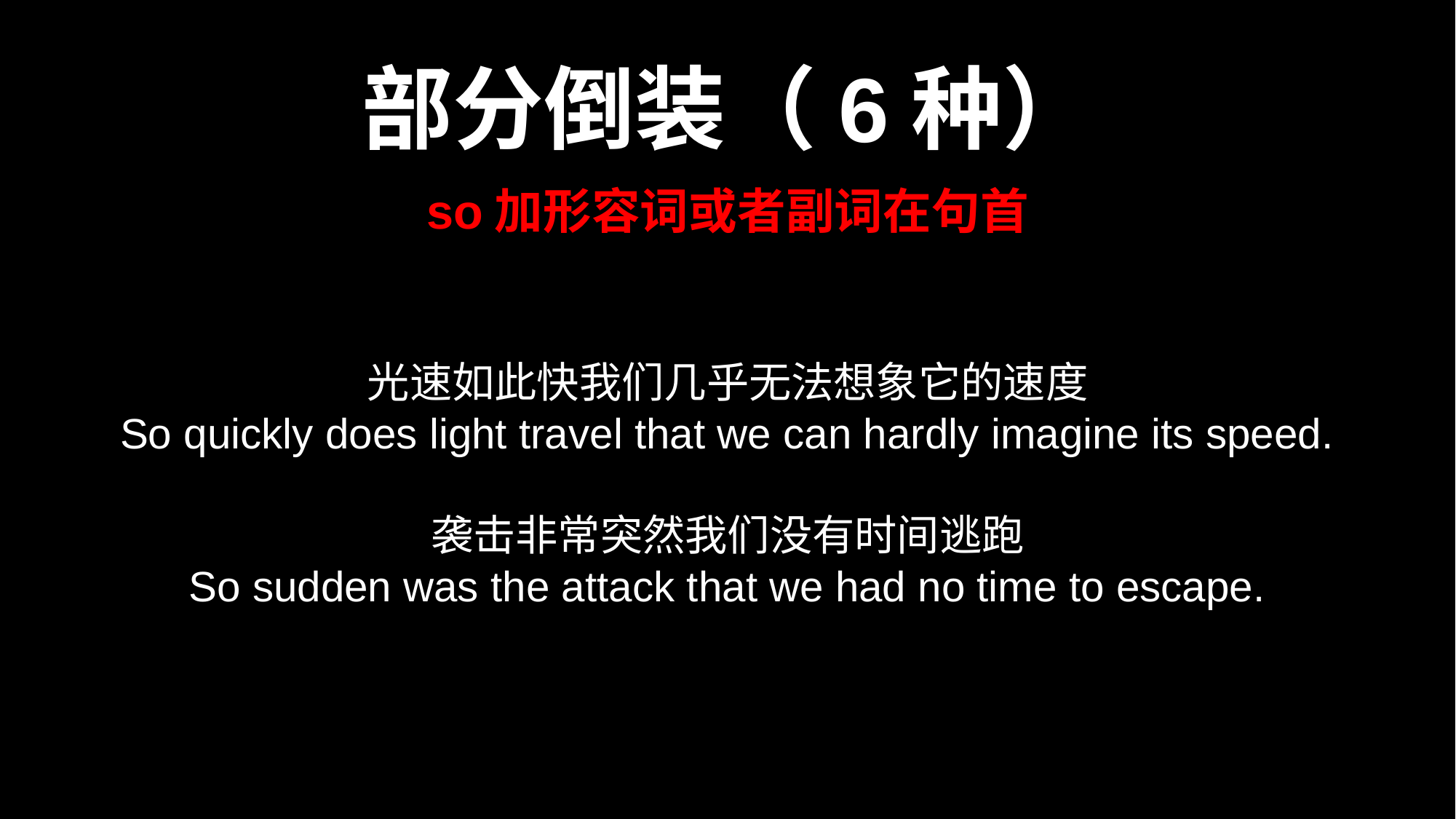

部分倒装（6种）
so加形容词或者副词在句首
光速如此快我们几乎无法想象它的速度
So quickly does light travel that we can hardly imagine its speed.

袭击非常突然我们没有时间逃跑
So sudden was the attack that we had no time to escape.